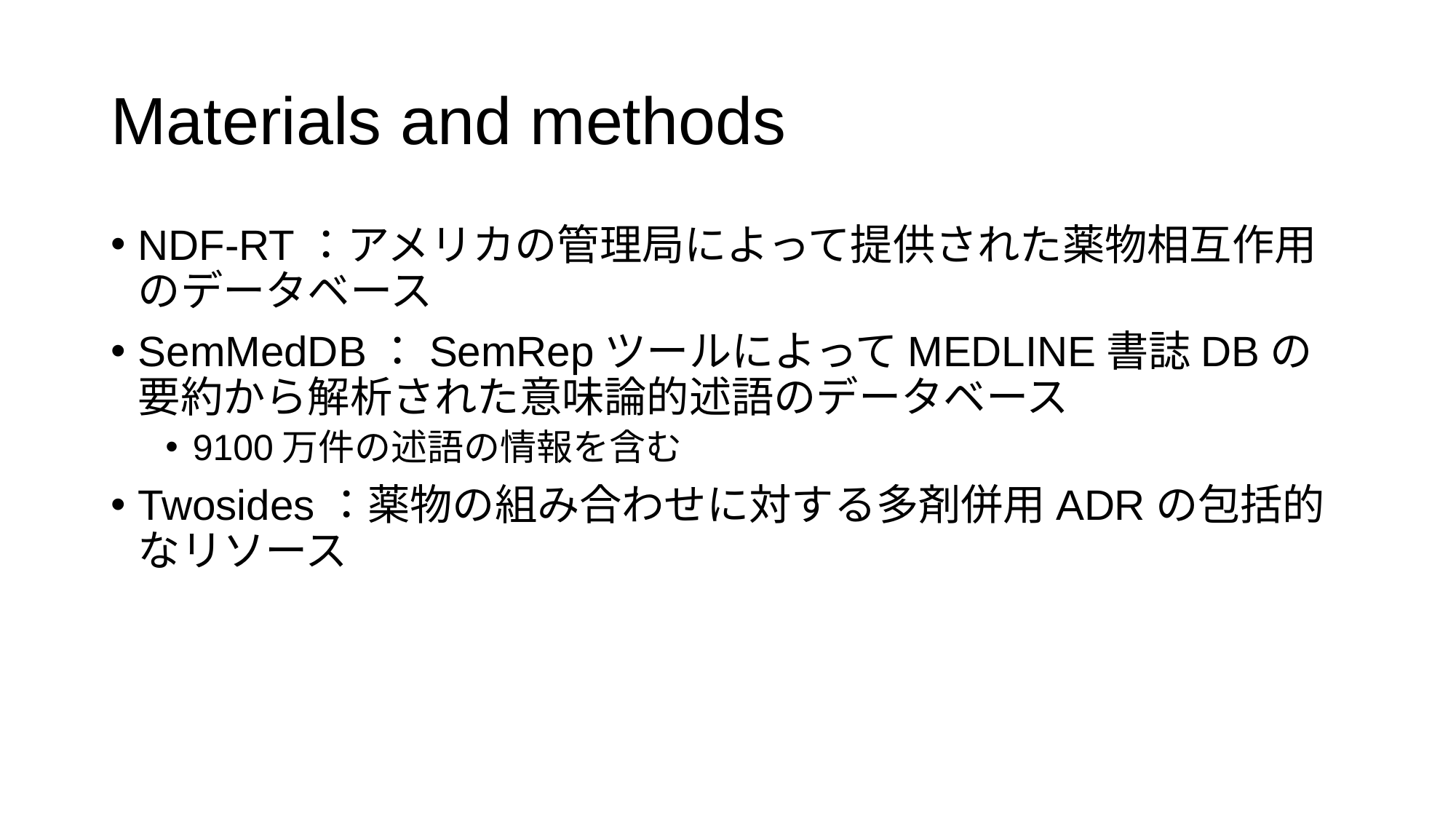

# Materials and methods
NDF-RT：アメリカの管理局によって提供された薬物相互作用のデータベース
SemMedDB：SemRepツールによってMEDLINE書誌DBの要約から解析された意味論的述語のデータベース
9100万件の述語の情報を含む
Twosides：薬物の組み合わせに対する多剤併用ADRの包括的なリソース